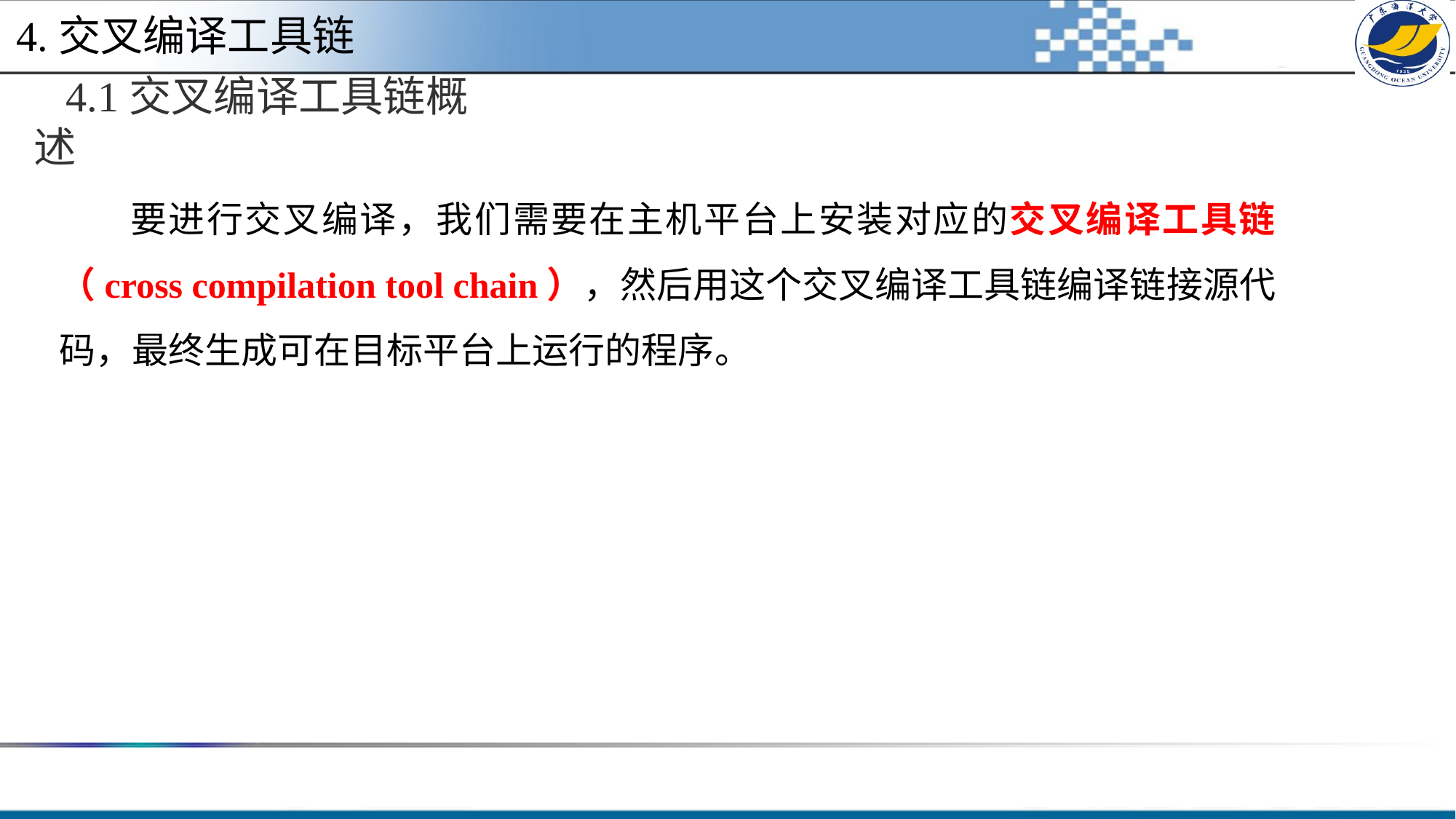

4.交叉编译工具链

4.1交叉编译工具链概述
      要进行交叉编译，我们需要在主机平台上安装对应的交叉编译工具链（cross compilation tool chain），然后用这个交叉编译工具链编译链接源代码，最终生成可在目标平台上运行的程序。